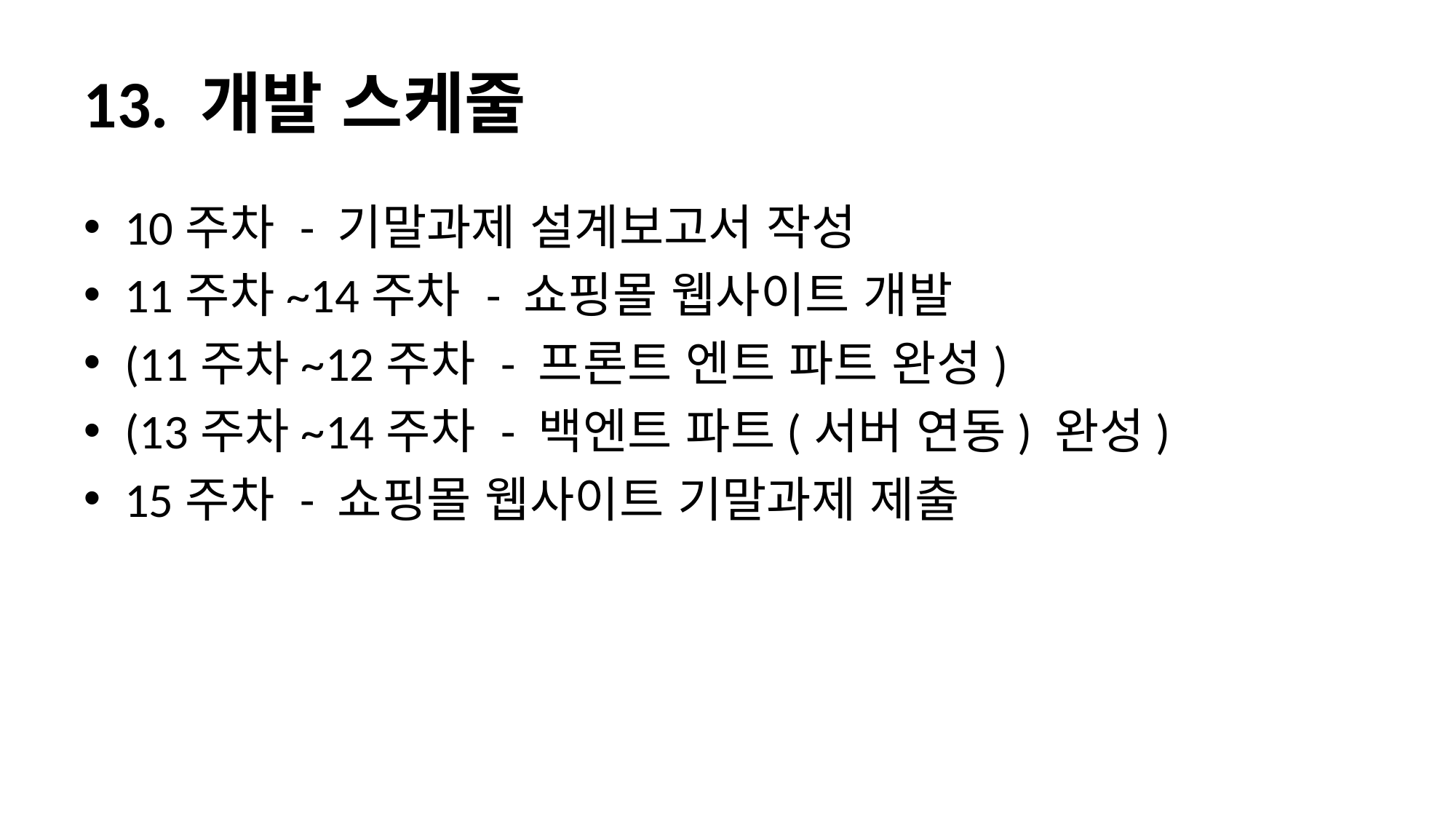

# 13. 개발 스케줄
10주차 - 기말과제 설계보고서 작성
11주차~14주차 - 쇼핑몰 웹사이트 개발
(11주차~12주차 - 프론트 엔트 파트 완성)
(13주차~14주차 - 백엔트 파트(서버 연동) 완성)
15주차 - 쇼핑몰 웹사이트 기말과제 제출